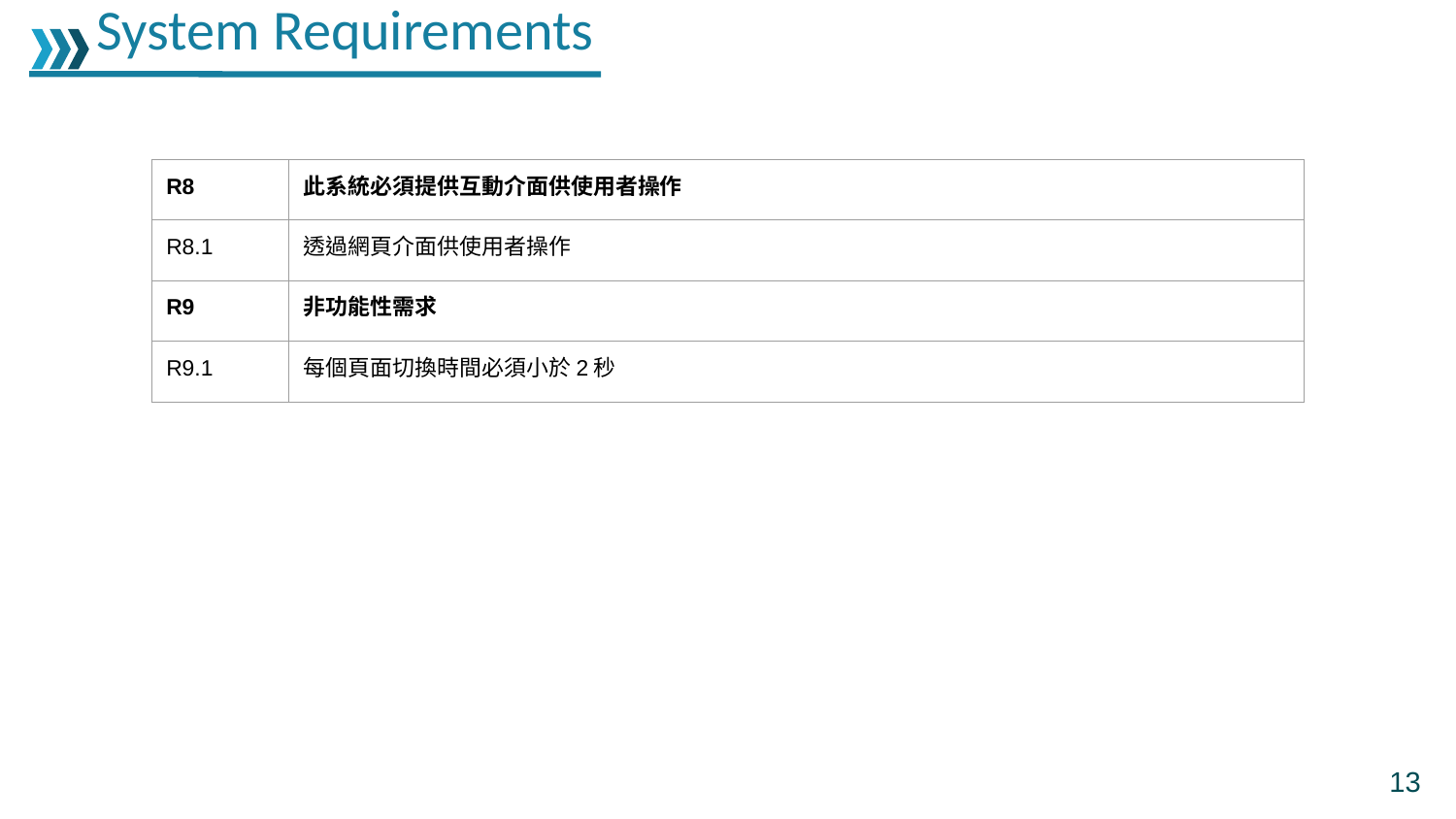

System Requirements

| R8 | 此系統必須提供互動介面供使用者操作 |
| --- | --- |
| R8.1 | 透過網頁介面供使用者操作 |
| R9 | 非功能性需求 |
| R9.1 | 每個頁面切換時間必須小於2秒 |
13